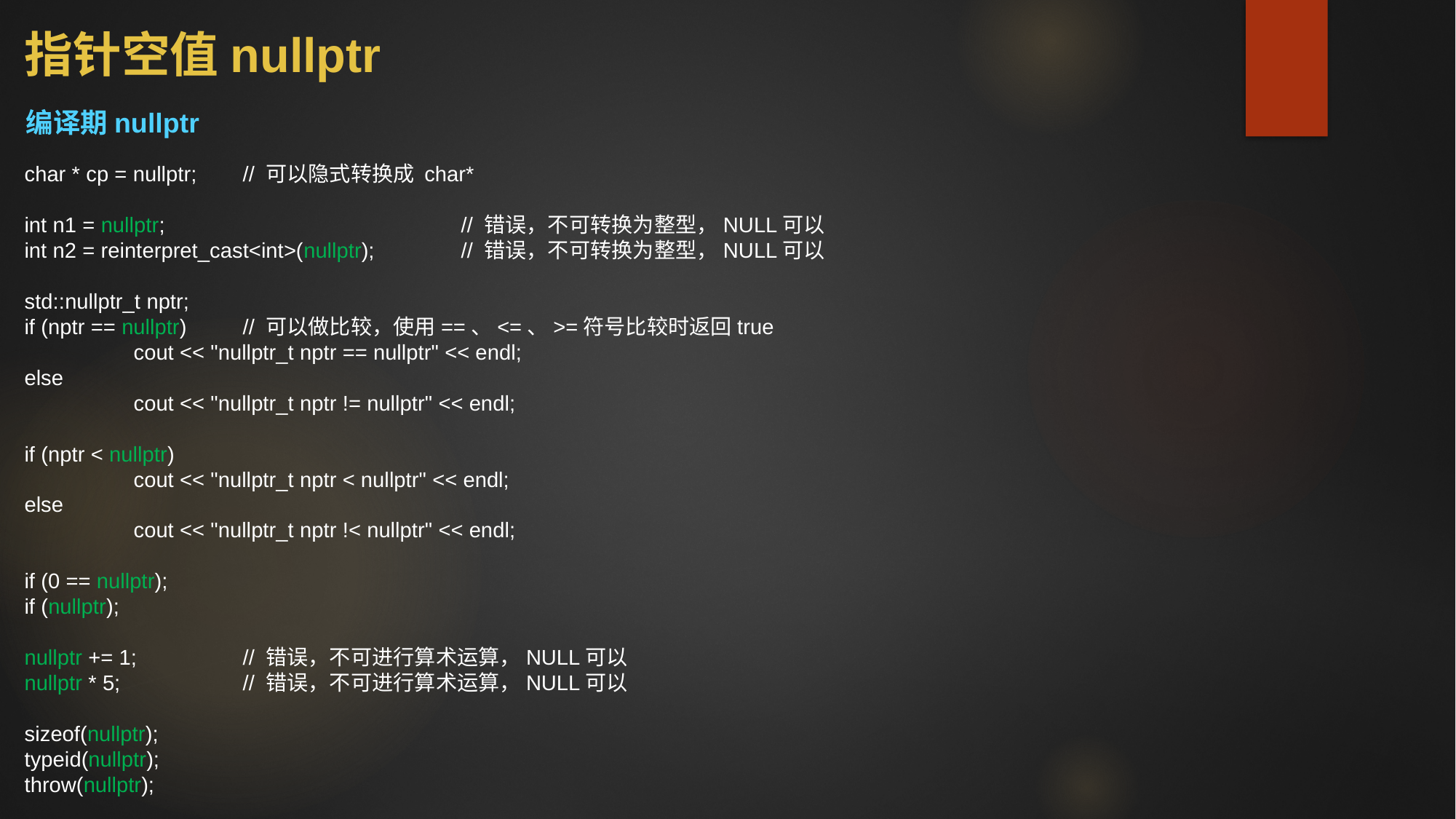

# 指针空值nullptr
编译期nullptr
char * cp = nullptr;	// 可以隐式转换成 char*

int n1 = nullptr;			// 错误，不可转换为整型，NULL可以
int n2 = reinterpret_cast<int>(nullptr);	// 错误，不可转换为整型，NULL可以

std::nullptr_t nptr;
if (nptr == nullptr)	// 可以做比较，使用==、<=、>=符号比较时返回true
	cout << "nullptr_t nptr == nullptr" << endl;
else
	cout << "nullptr_t nptr != nullptr" << endl;

if (nptr < nullptr)
	cout << "nullptr_t nptr < nullptr" << endl;
else
	cout << "nullptr_t nptr !< nullptr" << endl;

if (0 == nullptr);
if (nullptr);

nullptr += 1;	// 错误，不可进行算术运算，NULL可以
nullptr * 5;		// 错误，不可进行算术运算，NULL可以

sizeof(nullptr);
typeid(nullptr);
throw(nullptr);